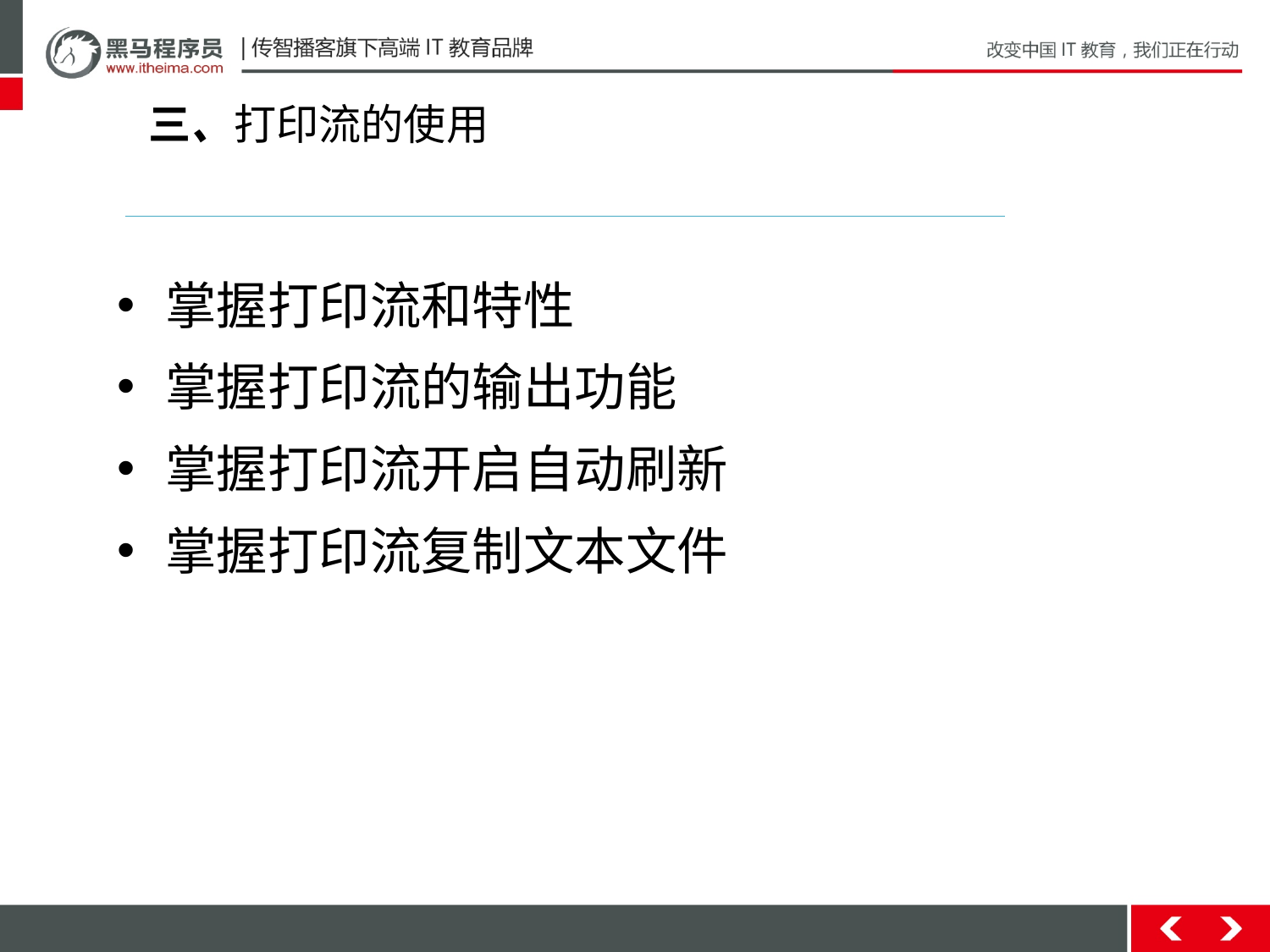

三、打印流的使用
掌握打印流和特性
掌握打印流的输出功能
掌握打印流开启自动刷新
掌握打印流复制文本文件